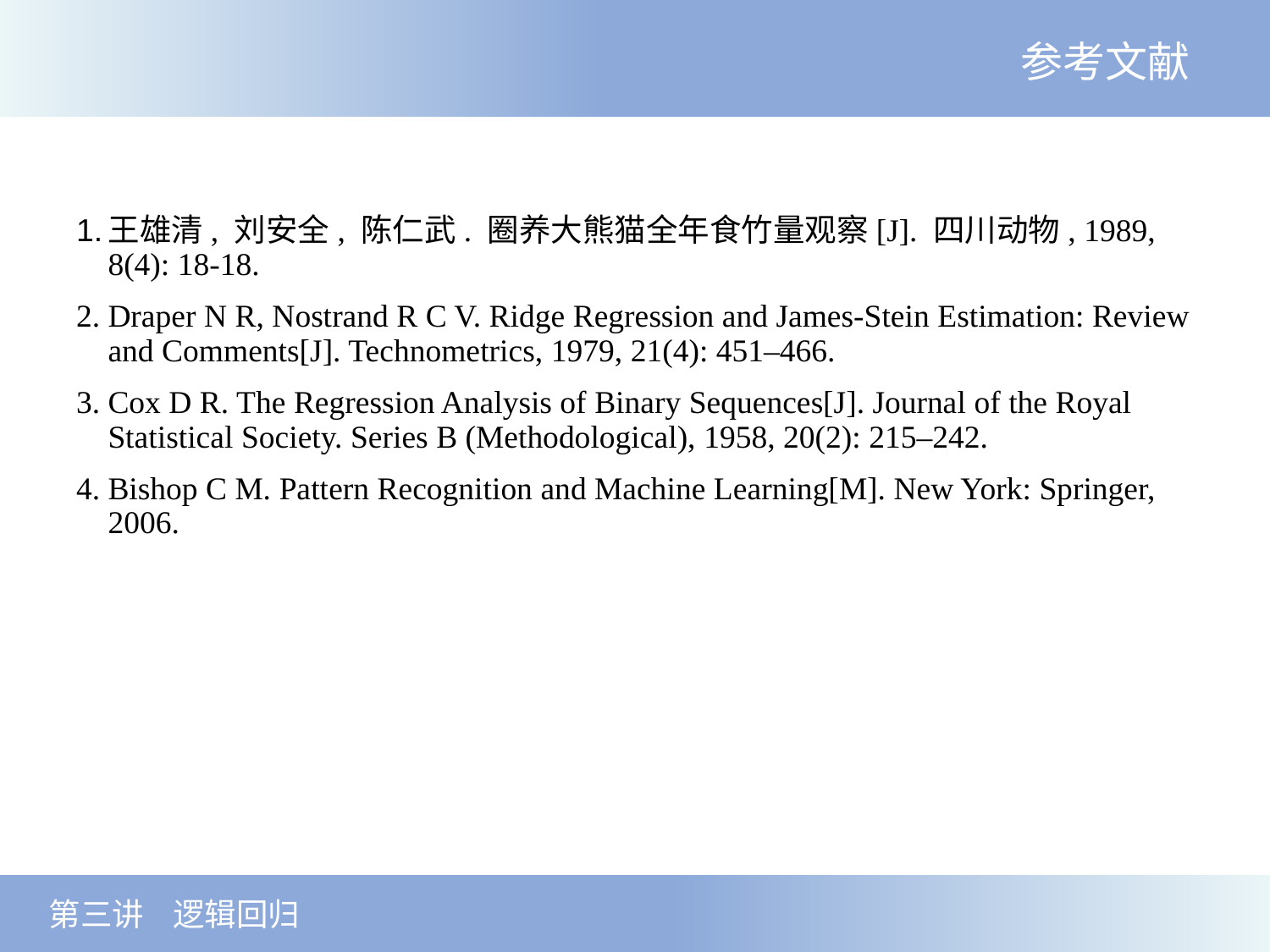

参考文献
王雄清, 刘安全, 陈仁武. 圈养大熊猫全年食竹量观察[J]. 四川动物, 1989, 8(4): 18-18.
Draper N R, Nostrand R C V. Ridge Regression and James-Stein Estimation: Review and Comments[J]. Technometrics, 1979, 21(4): 451–466.
Cox D R. The Regression Analysis of Binary Sequences[J]. Journal of the Royal Statistical Society. Series B (Methodological), 1958, 20(2): 215–242.
Bishop C M. Pattern Recognition and Machine Learning[M]. New York: Springer, 2006.
    第三讲    逻辑回归